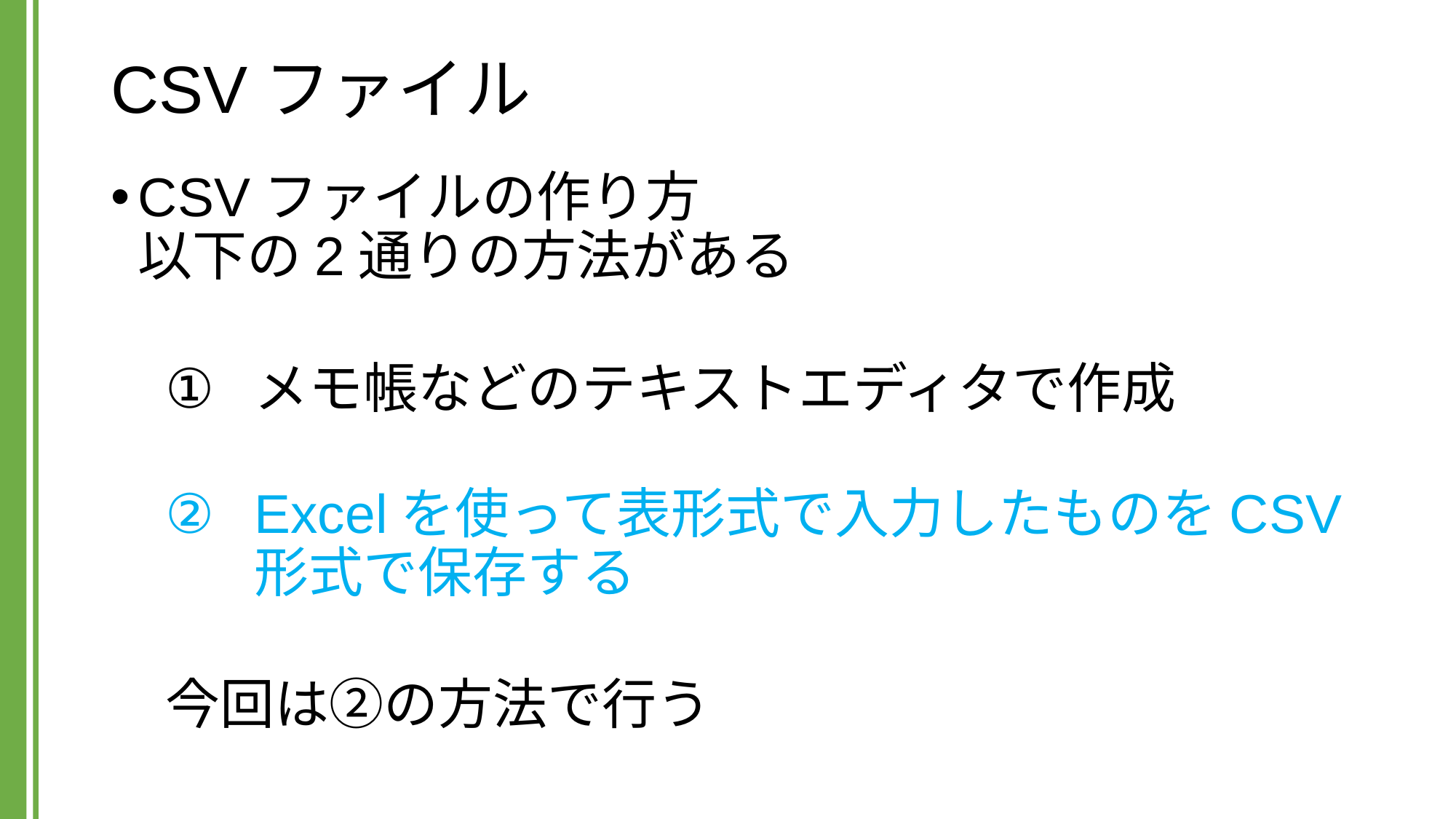

# CSVファイル
CSVファイルの作り方
以下の2通りの方法がある
メモ帳などのテキストエディタで作成
Excelを使って表形式で入力したものをCSV形式で保存する
今回は②の方法で行う